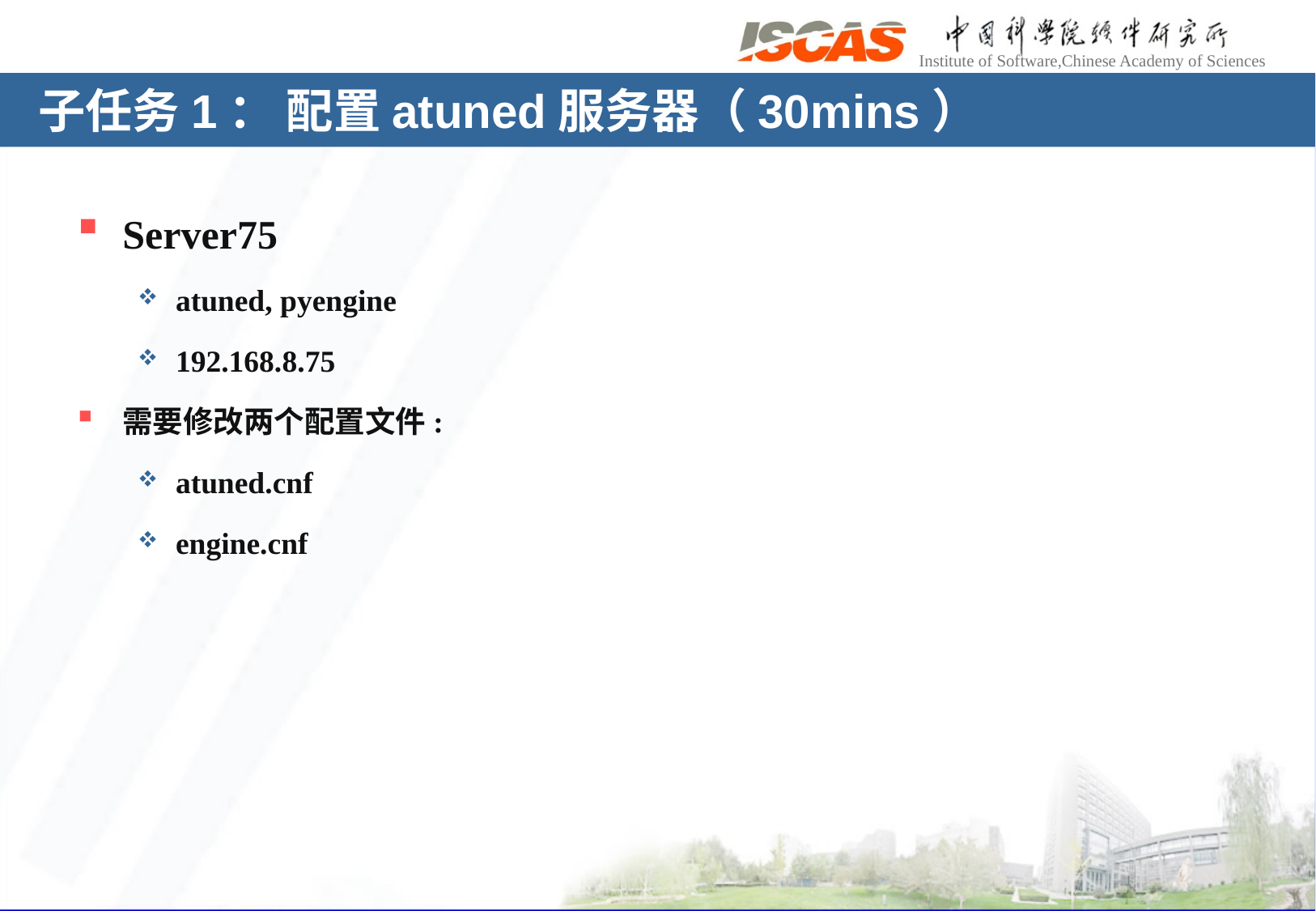

# 子任务1： 配置atuned服务器（30mins）
Server75
atuned, pyengine
192.168.8.75
需要修改两个配置文件:
atuned.cnf
engine.cnf